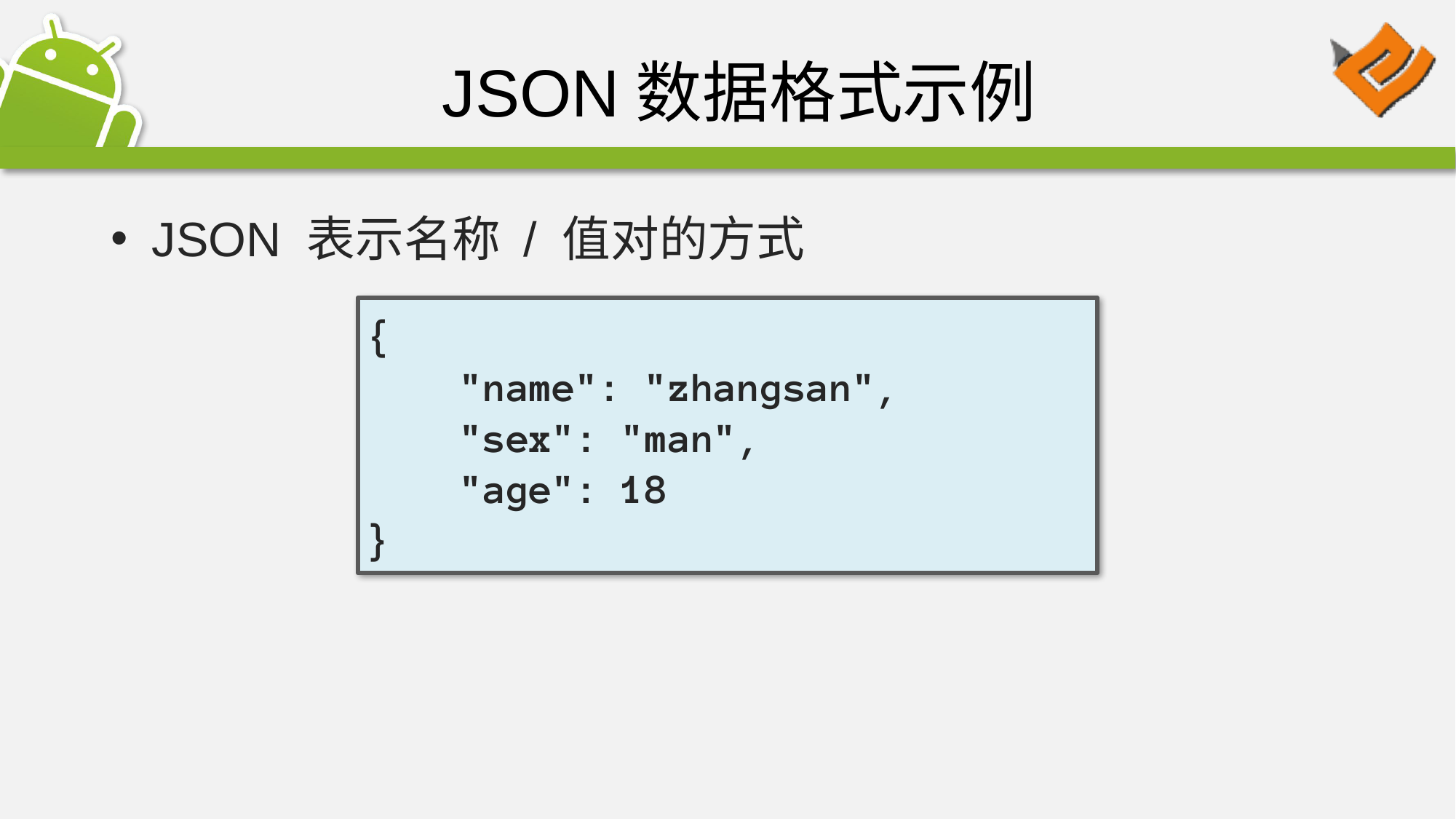

# JSON数据格式示例
JSON 表示名称 / 值对的方式
{
    "name": "zhangsan",
    "sex": "man",
    "age": 18
}